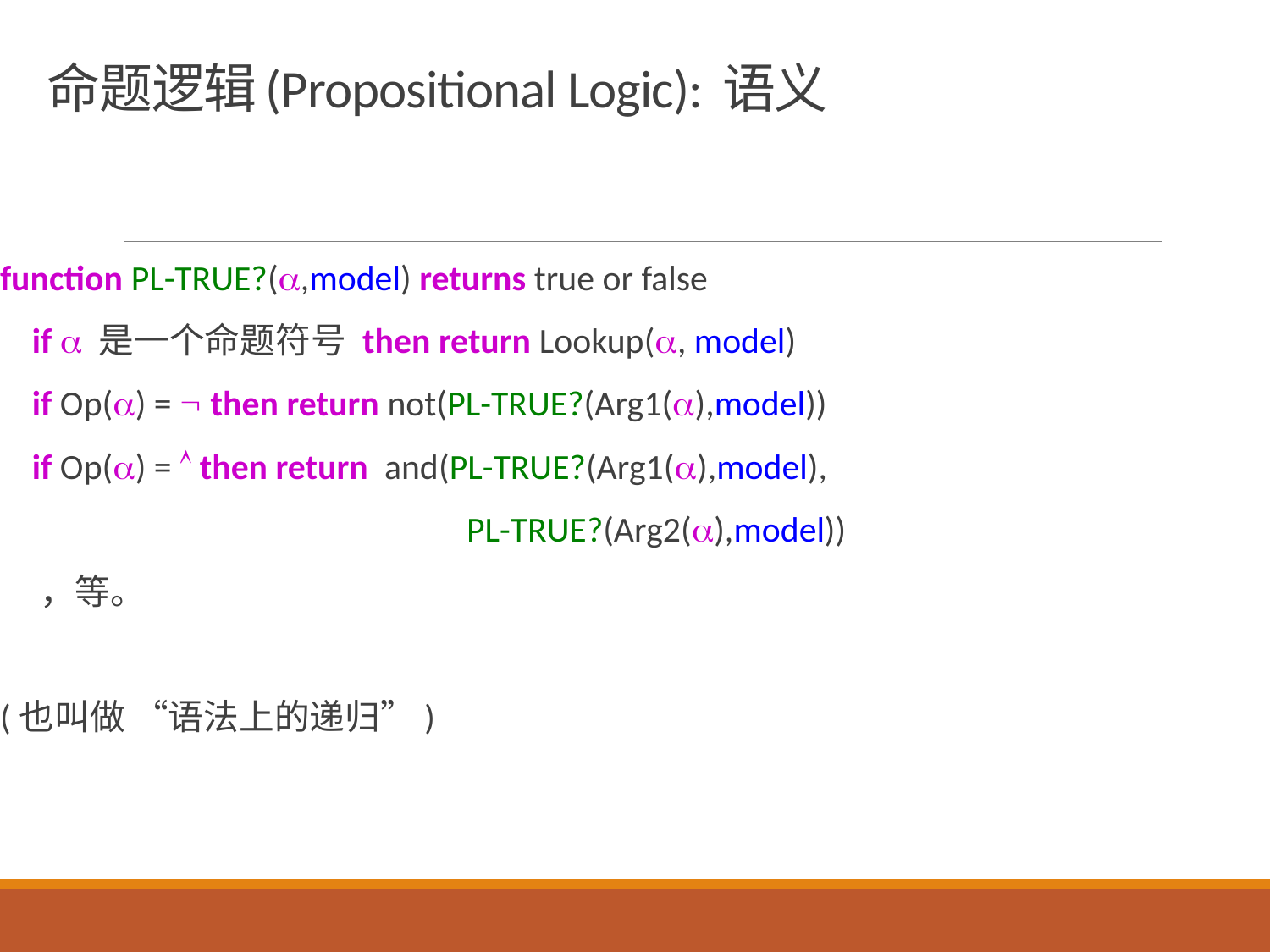

# 命题逻辑(Propositional Logic): 语义
function PL-TRUE?(α,model) returns true or false
    if α 是一个命题符号 then return Lookup(α, model)
    if Op(α) = ¬ then return not(PL-TRUE?(Arg1(α),model))
    if Op(α) = ∧ then return  and(PL-TRUE?(Arg1(α),model),
                                                          PL-TRUE?(Arg2(α),model))
    ，等。

(也叫做 “语法上的递归”)